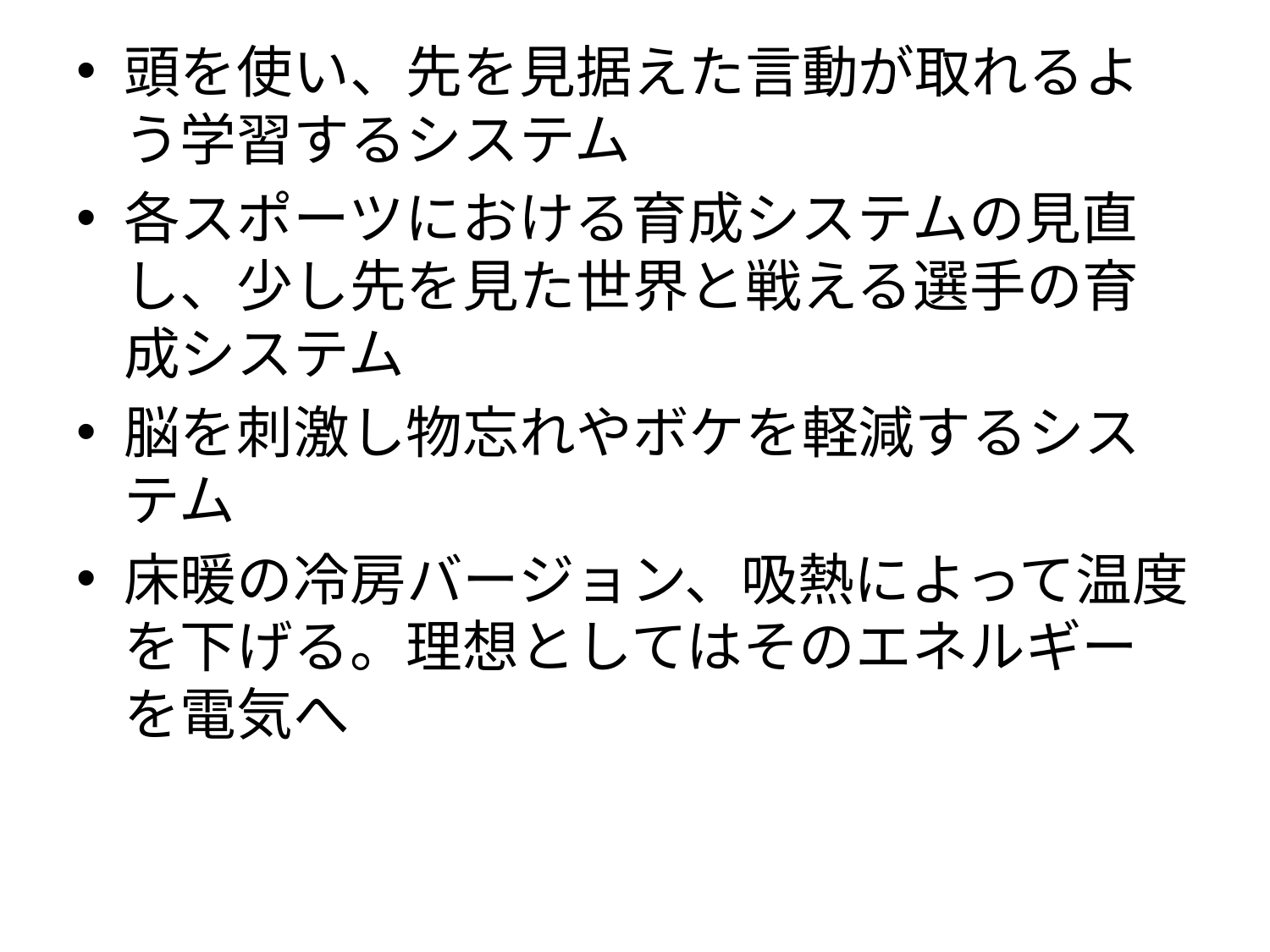

頭を使い、先を見据えた言動が取れるよう学習するシステム
各スポーツにおける育成システムの見直し、少し先を見た世界と戦える選手の育成システム
脳を刺激し物忘れやボケを軽減するシステム
床暖の冷房バージョン、吸熱によって温度を下げる。理想としてはそのエネルギーを電気へ

#